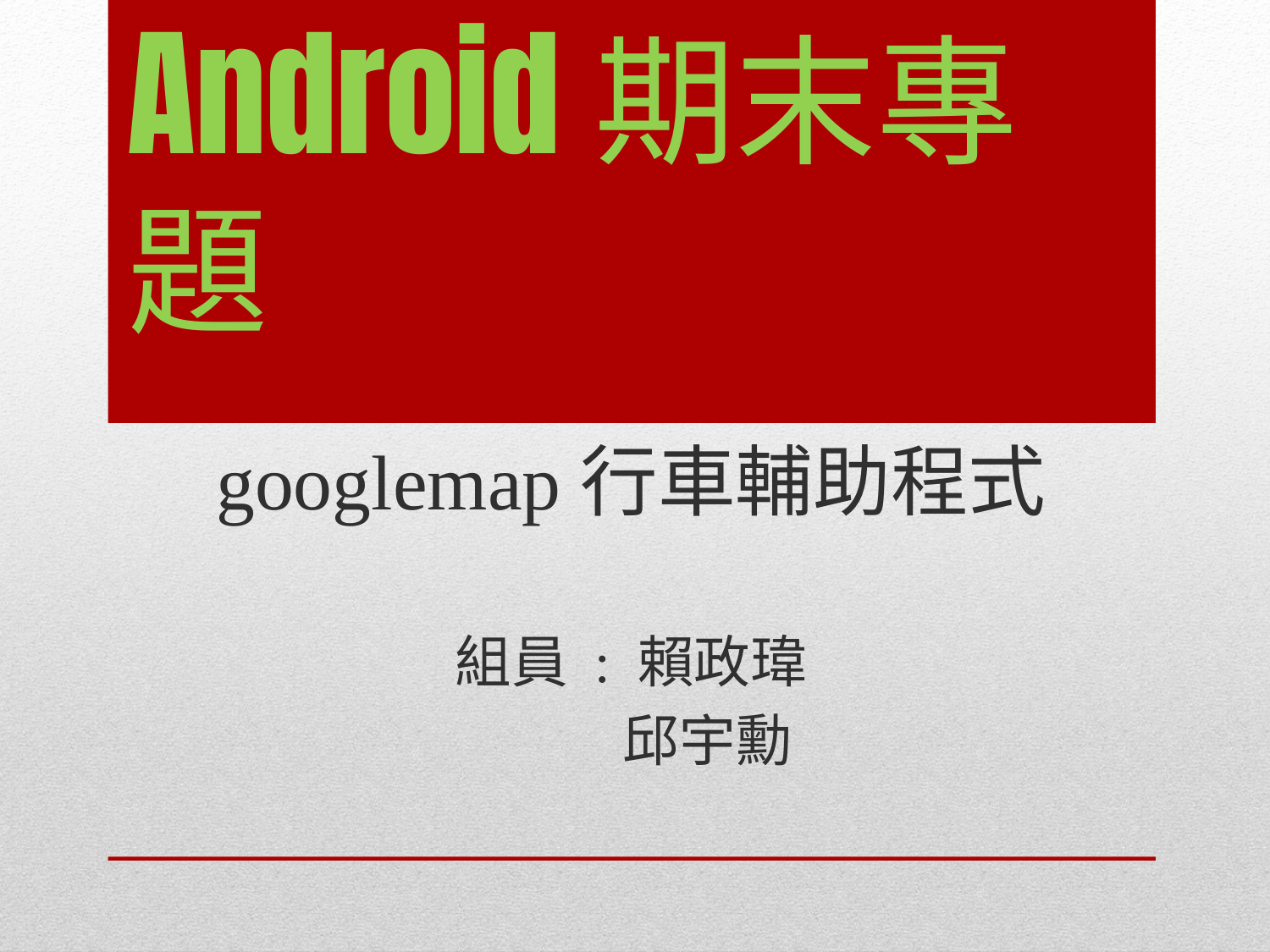

# Android期末專題
googlemap行車輔助程式

組員 : 賴政瑋
           邱宇勳